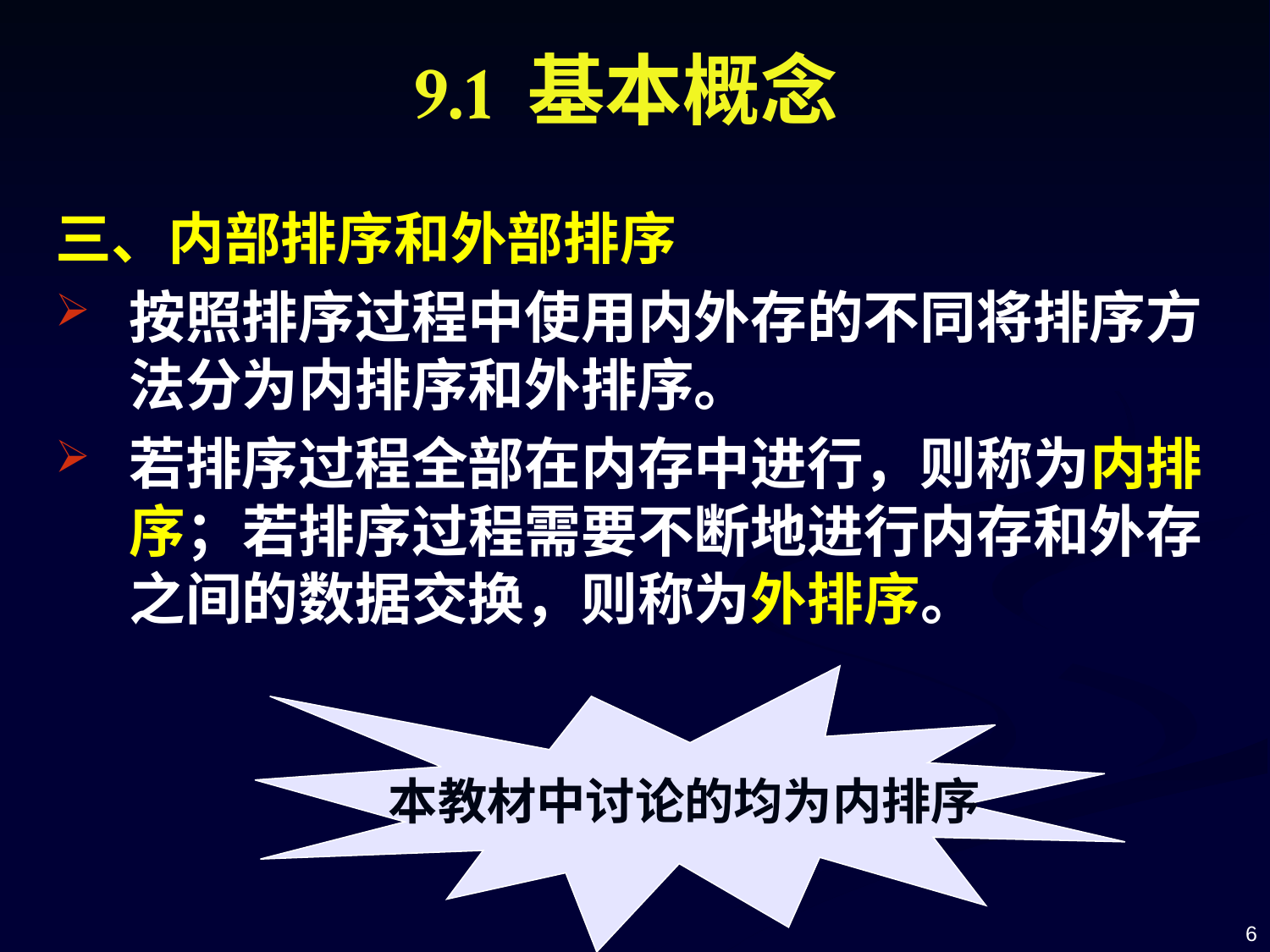

# 9.1 基本概念
三、内部排序和外部排序
按照排序过程中使用内外存的不同将排序方法分为内排序和外排序。
若排序过程全部在内存中进行，则称为内排序；若排序过程需要不断地进行内存和外存之间的数据交换，则称为外排序。
本教材中讨论的均为内排序
6